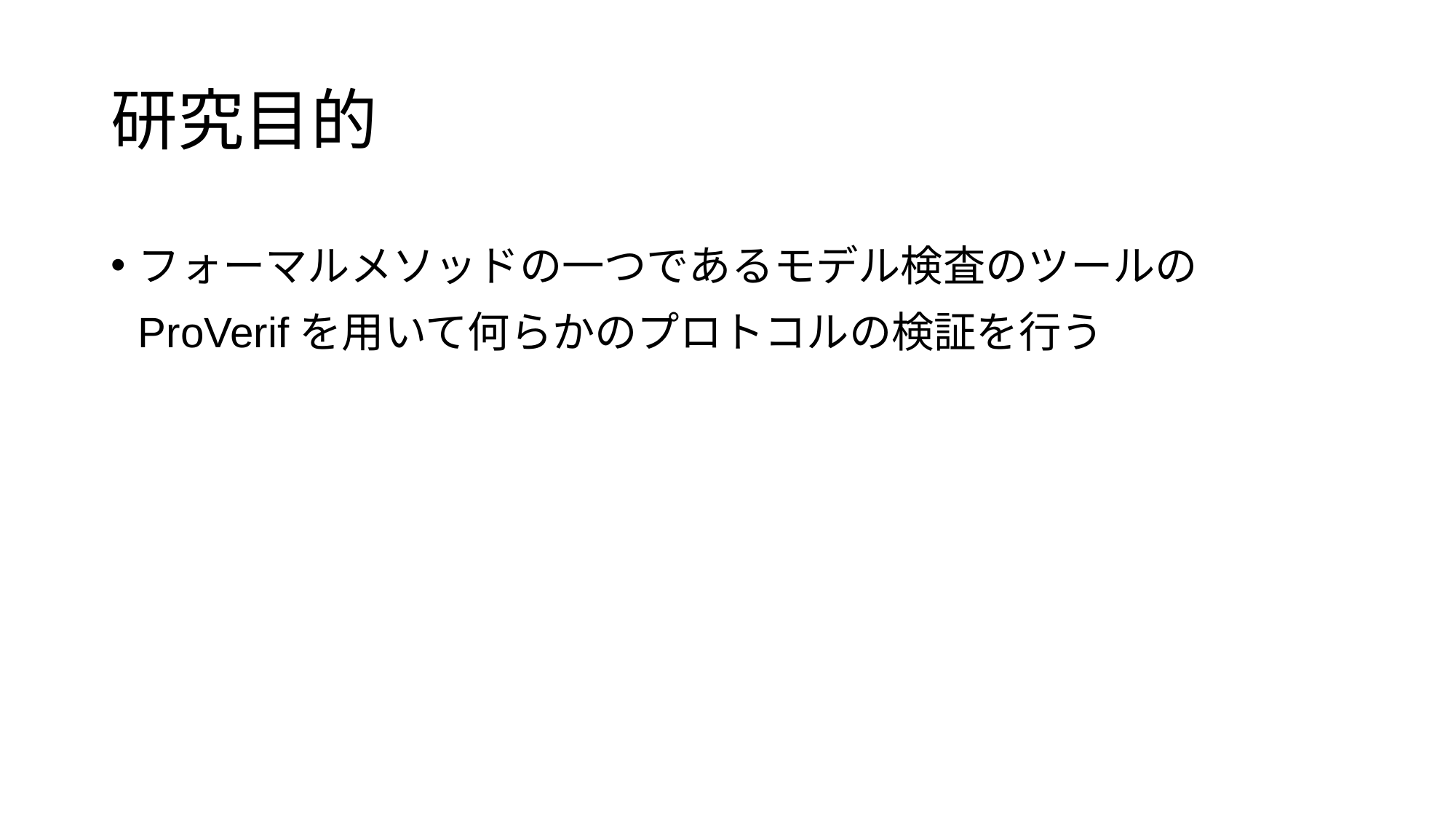

# 研究目的
フォーマルメソッドの一つであるモデル検査のツールのProVerifを用いて何らかのプロトコルの検証を行う